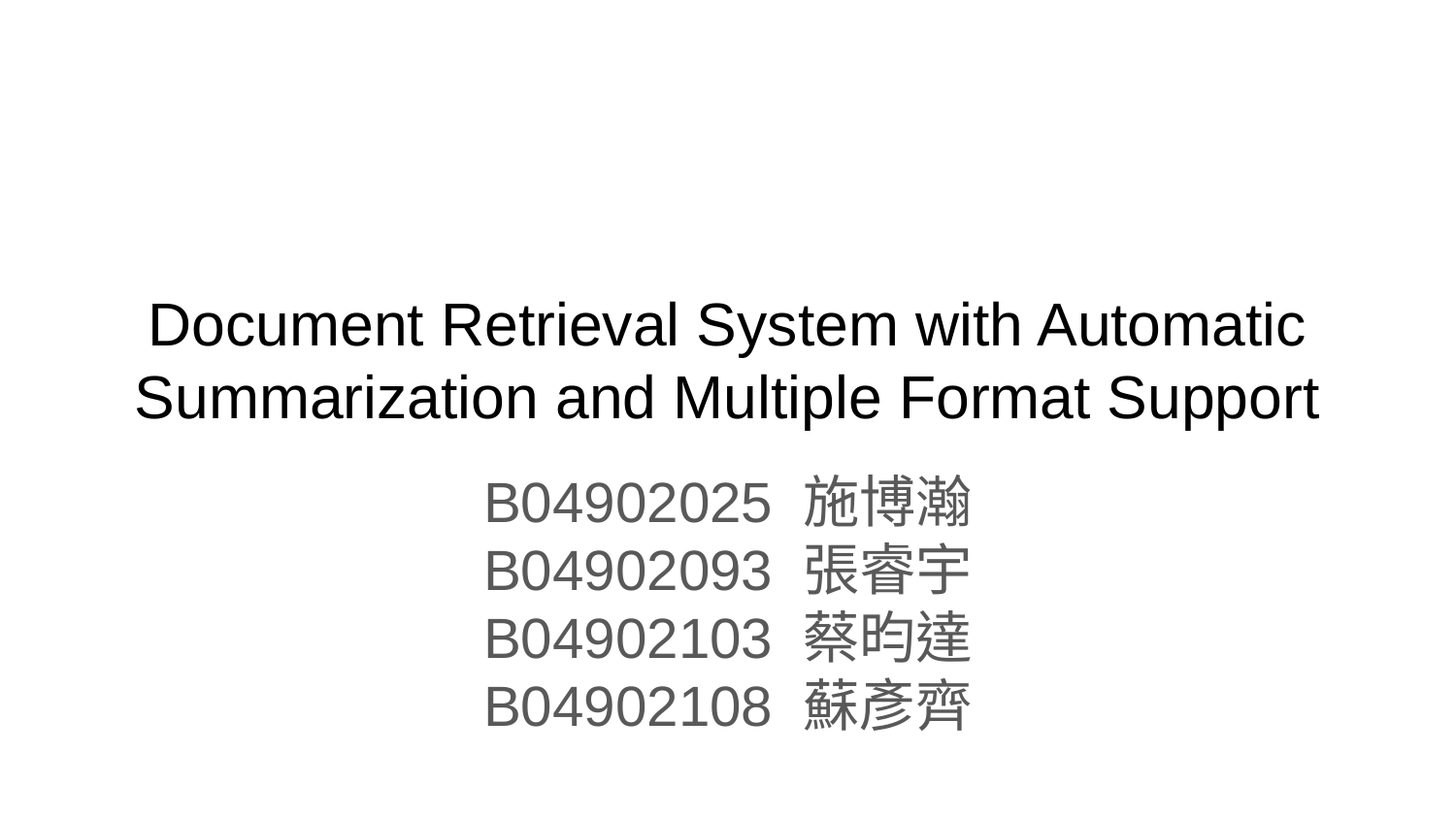

# Document Retrieval System with Automatic Summarization and Multiple Format Support
B04902025 施博瀚
B04902093 張睿宇
B04902103 蔡昀達
B04902108 蘇彥齊